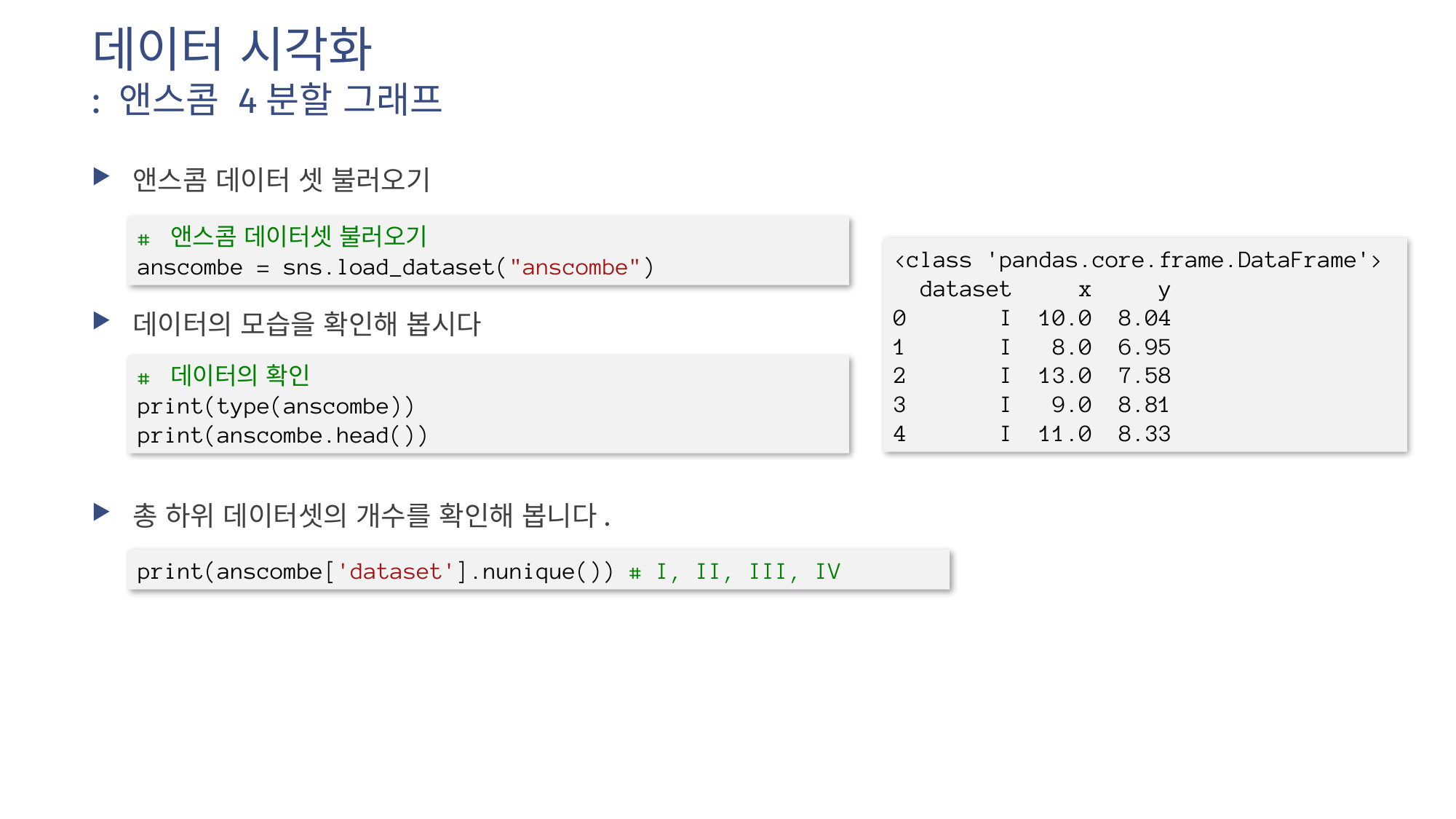

# 데이터 시각화 : 앤스콤 4분할 그래프
앤스콤 데이터 셋 불러오기

데이터의 모습을 확인해 봅시다

총 하위 데이터셋의 개수를 확인해 봅니다.
# 앤스콤 데이터셋 불러오기
anscombe = sns.load_dataset("anscombe")
<class 'pandas.core.frame.DataFrame'>
  dataset     x     y
0       I  10.0  8.04
1       I   8.0  6.95
2       I  13.0  7.58
3       I   9.0  8.81
4       I  11.0  8.33
# 데이터의 확인
print(type(anscombe))
print(anscombe.head())
print(anscombe['dataset'].nunique()) # I, II, III, IV